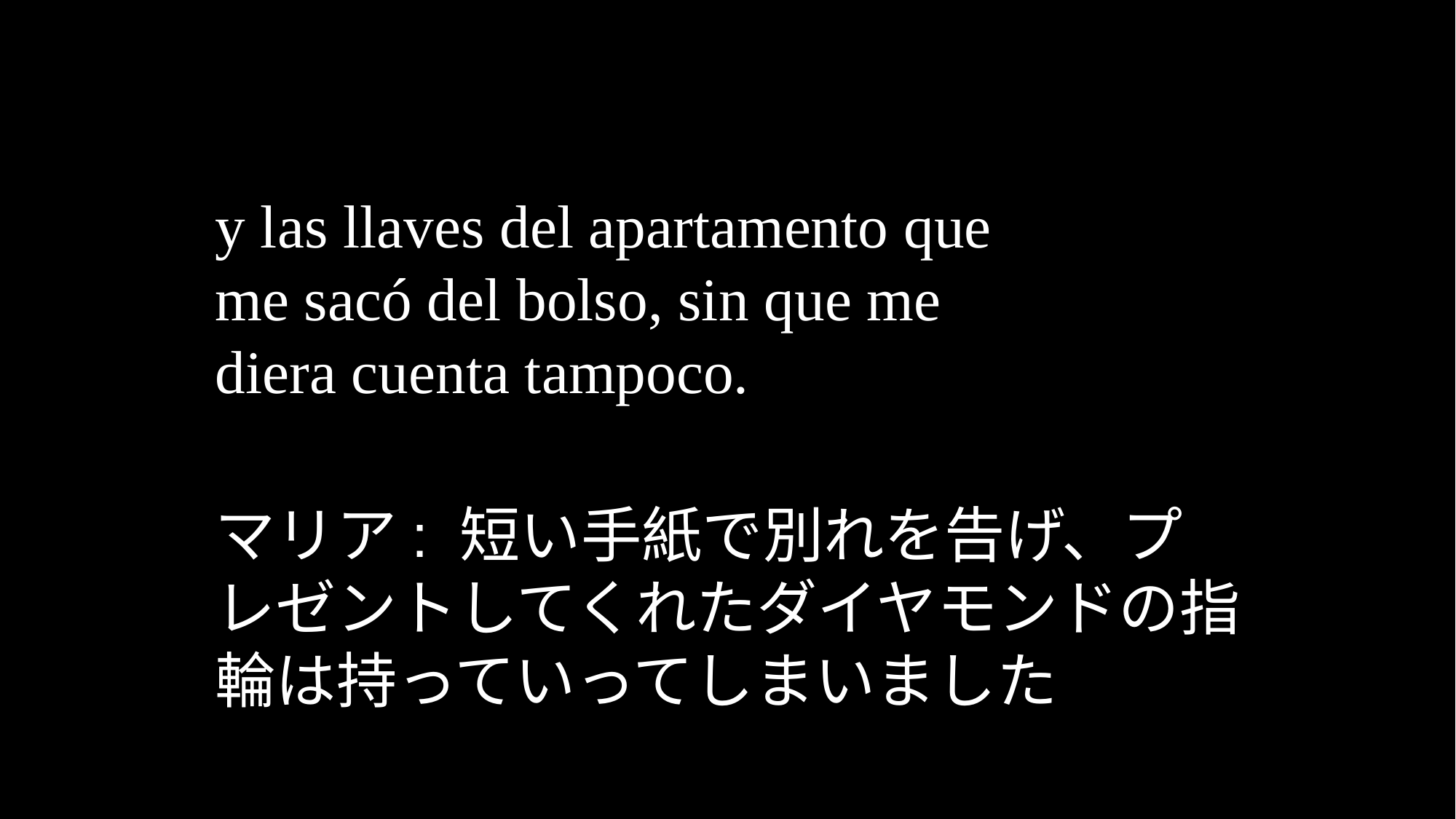

y las llaves del apartamento que me sacó del bolso, sin que me diera cuenta tampoco.

マリア: 短い手紙で別れを告げ、プレゼントしてくれたダイヤモンドの指輪は持っていってしまいました